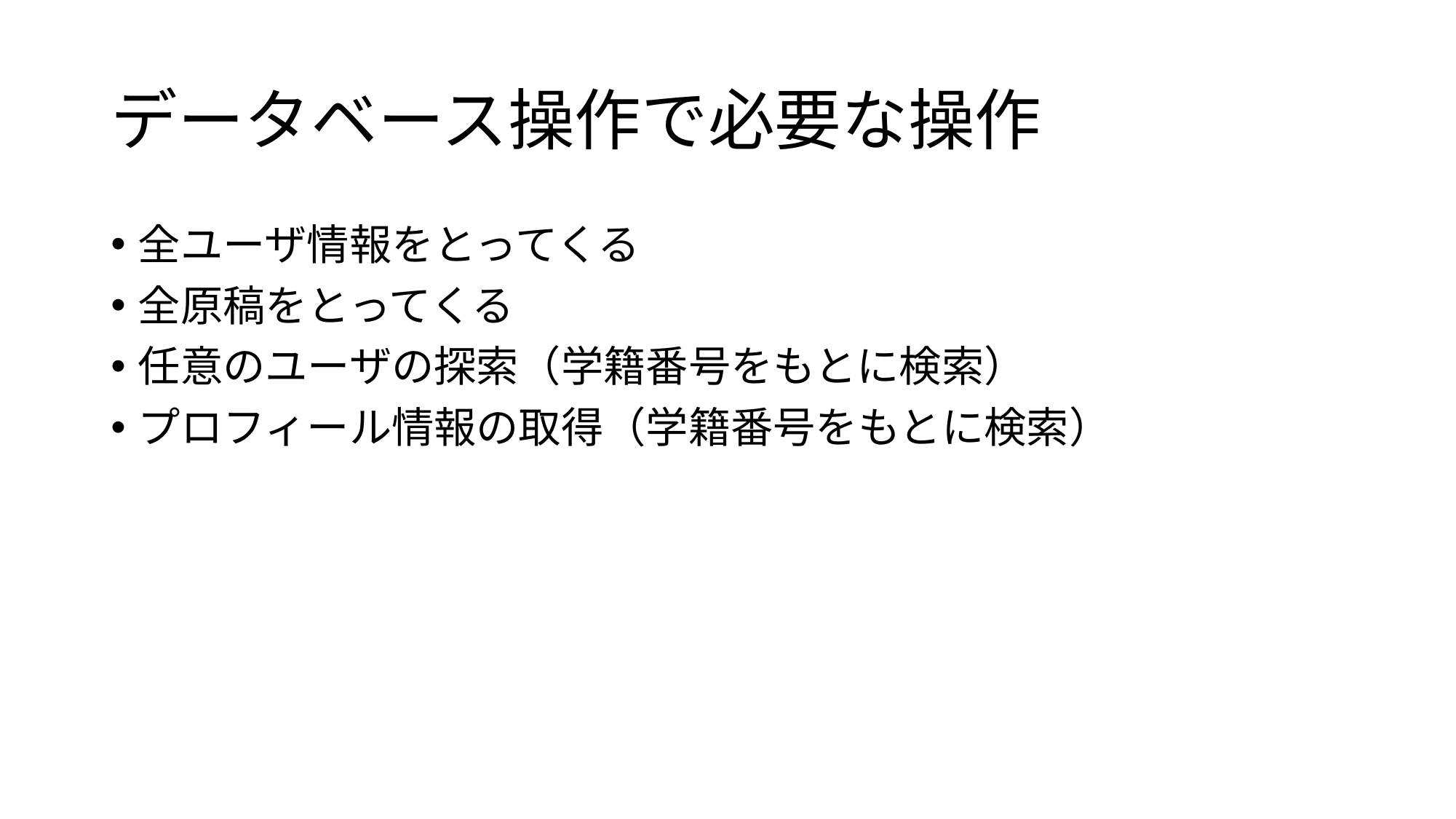

# データベース操作で必要な操作
全ユーザ情報をとってくる
全原稿をとってくる
任意のユーザの探索（学籍番号をもとに検索）
プロフィール情報の取得（学籍番号をもとに検索）